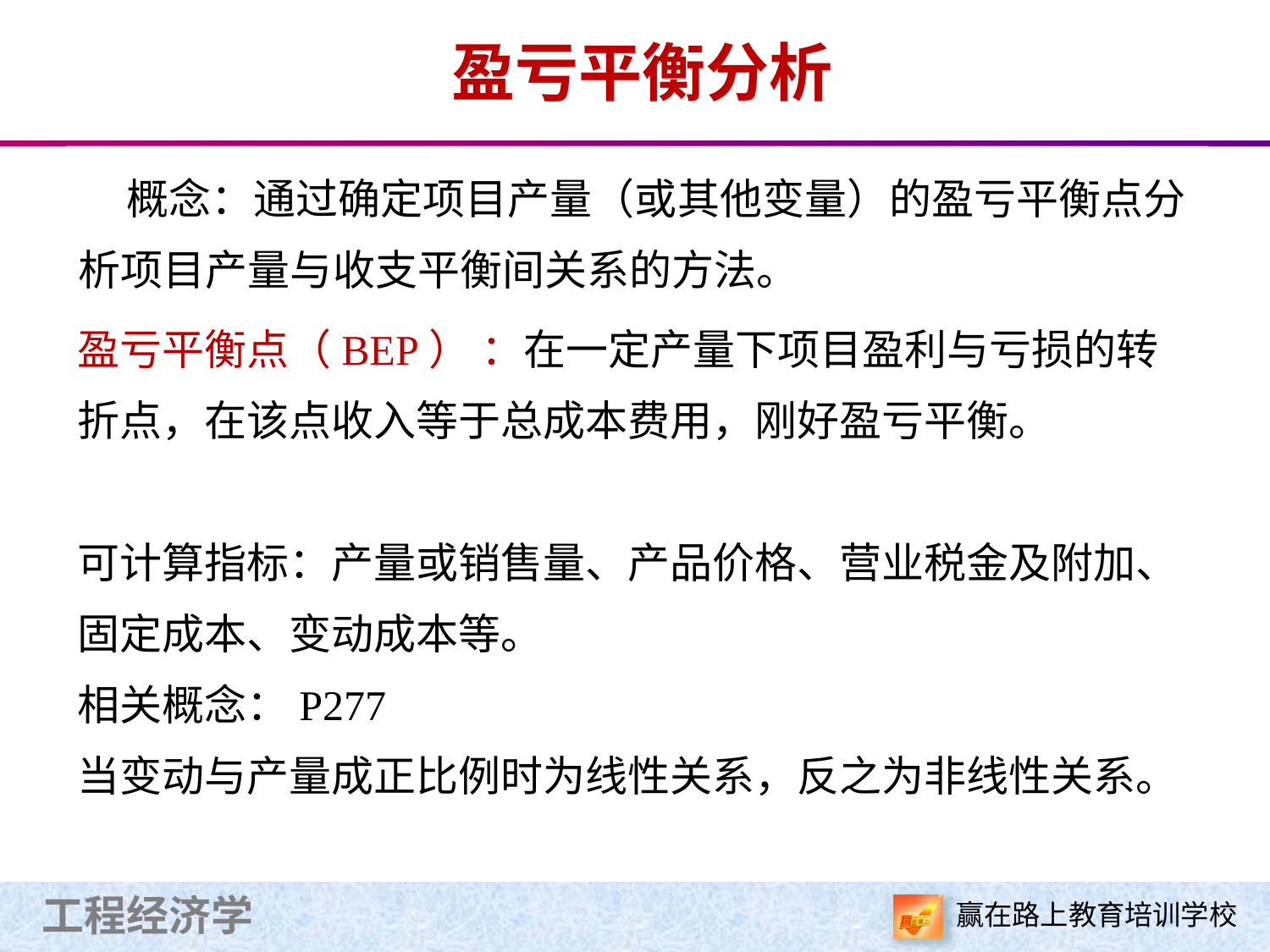

# 盈亏平衡分析
    概念：通过确定项目产量（或其他变量）的盈亏平衡点分析项目产量与收支平衡间关系的方法。
盈亏平衡点（BEP） ：在一定产量下项目盈利与亏损的转折点，在该点收入等于总成本费用，刚好盈亏平衡。

可计算指标：产量或销售量、产品价格、营业税金及附加、固定成本、变动成本等。
相关概念：P277
当变动与产量成正比例时为线性关系，反之为非线性关系。